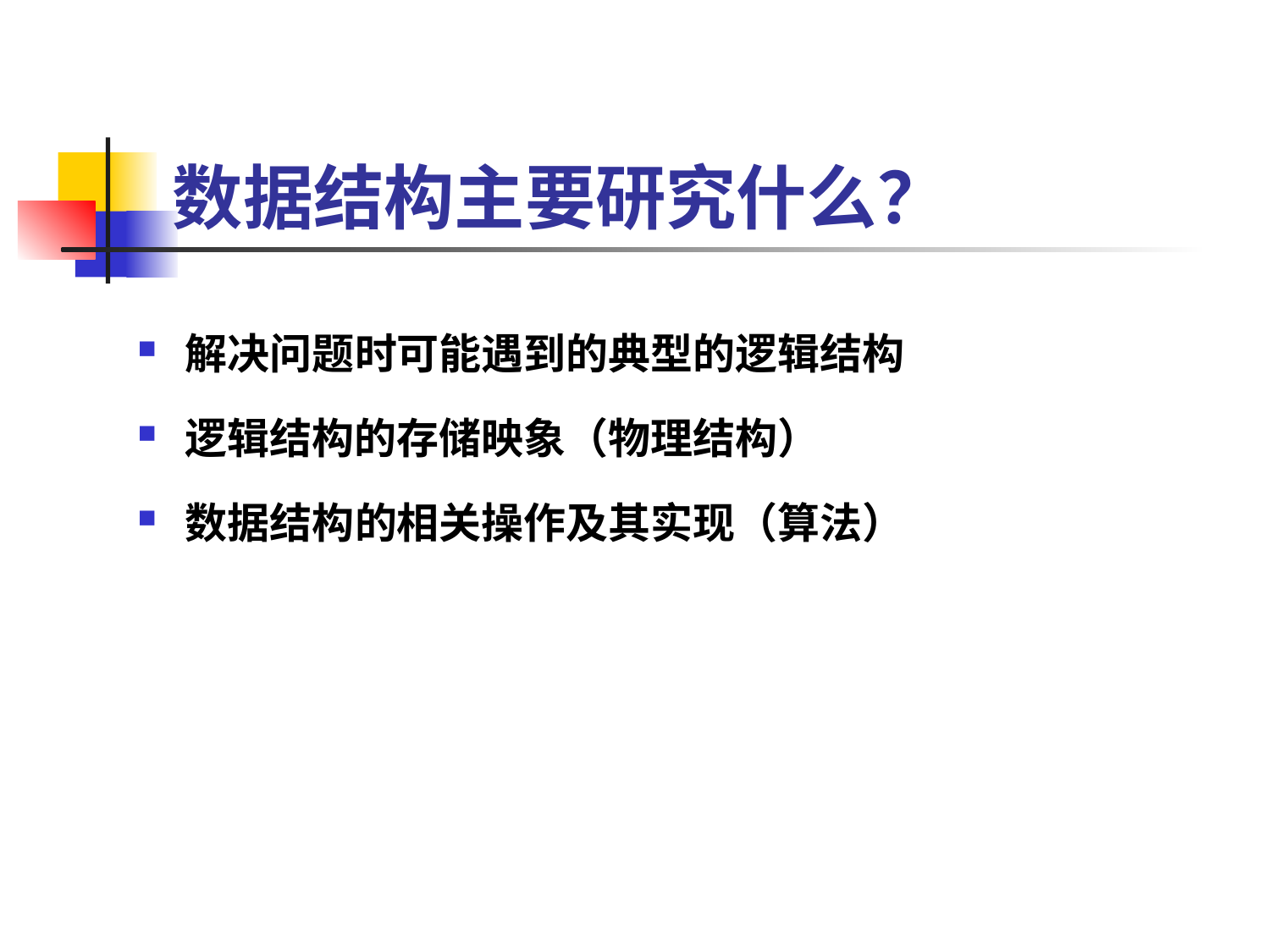

# 数据结构主要研究什么？
解决问题时可能遇到的典型的逻辑结构
逻辑结构的存储映象（物理结构）
数据结构的相关操作及其实现（算法）